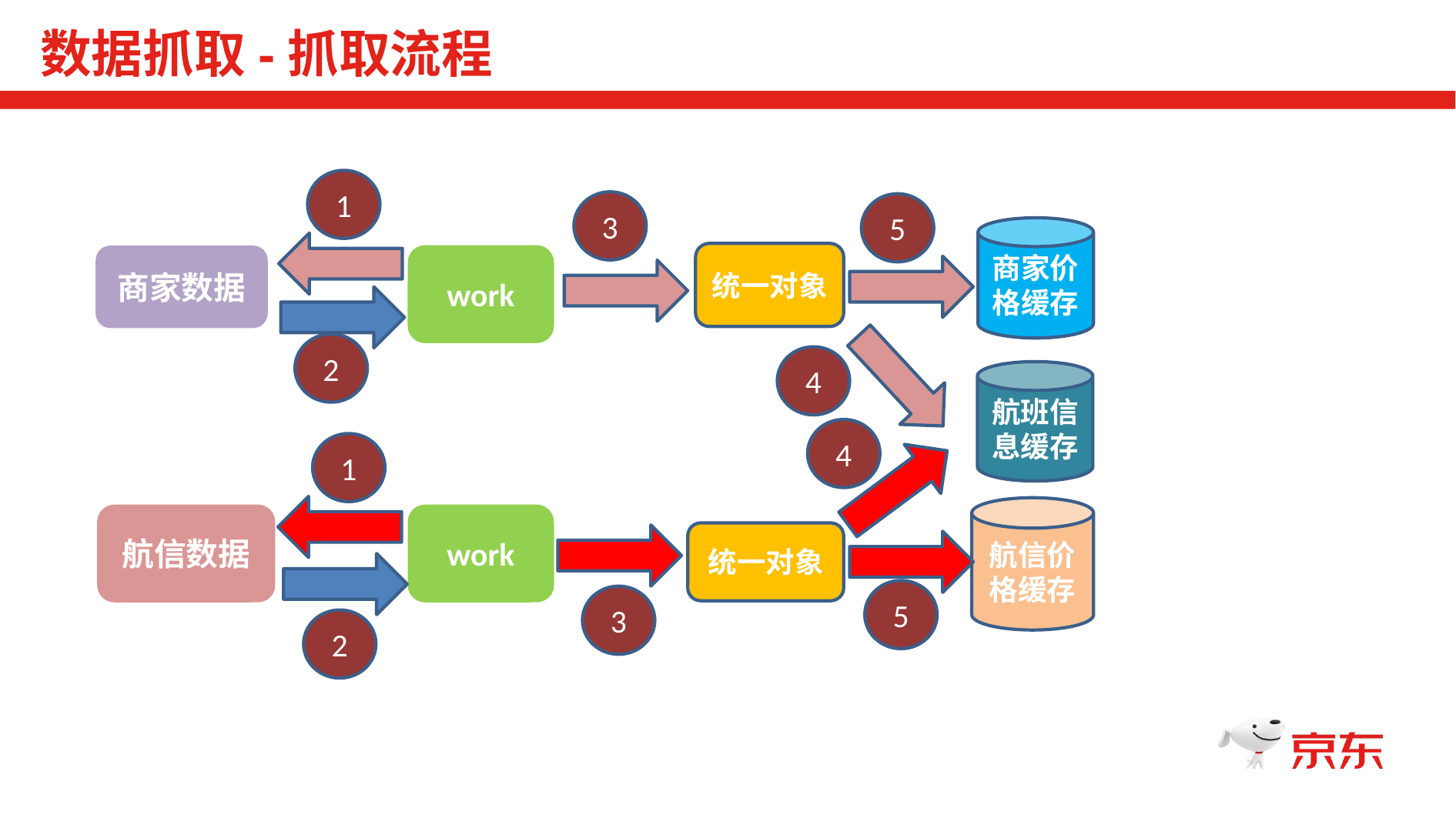

数据抓取-抓取流程

1
3
5
商家价格缓存

统一对象
work
商家数据

2
4

航班信息缓存
4
1

航信价格缓存
航信数据
work
统一对象

5
3
2